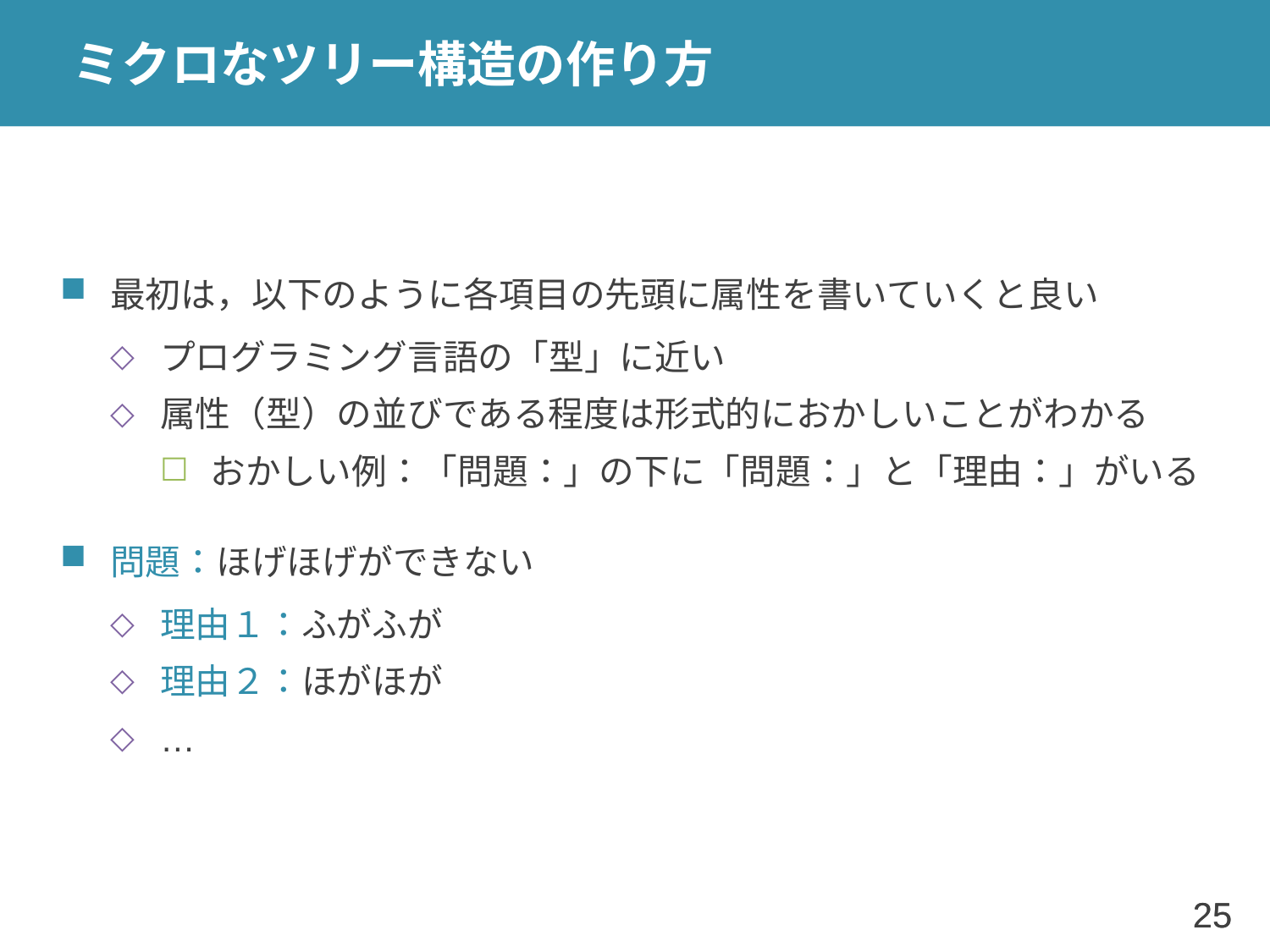

# ミクロなツリー構造の作り方
最初は，以下のように各項目の先頭に属性を書いていくと良い
プログラミング言語の「型」に近い
属性（型）の並びである程度は形式的におかしいことがわかる
おかしい例：「問題：」の下に「問題：」と「理由：」がいる
問題：ほげほげができない
理由１：ふがふが
理由２：ほがほが
…